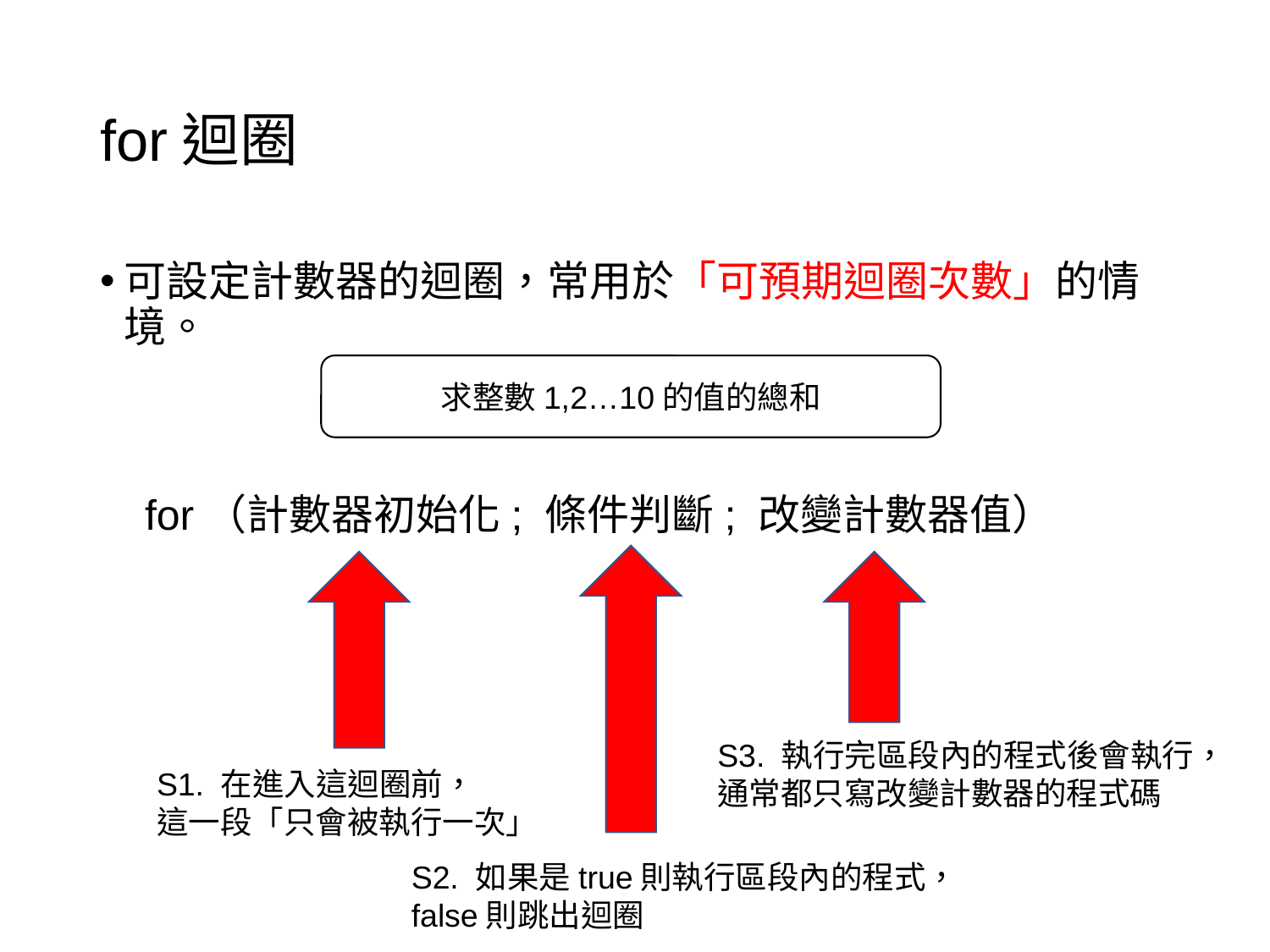

# for迴圈
可設定計數器的迴圈，常用於「可預期迴圈次數」的情境。

求整數1,2…10的值的總和
for（計數器初始化; 條件判斷; 改變計數器值）

S3. 執行完區段內的程式後會執行，
通常都只寫改變計數器的程式碼
S1. 在進入這迴圈前，
這一段「只會被執行一次」
S2. 如果是true則執行區段內的程式，
false則跳出迴圈